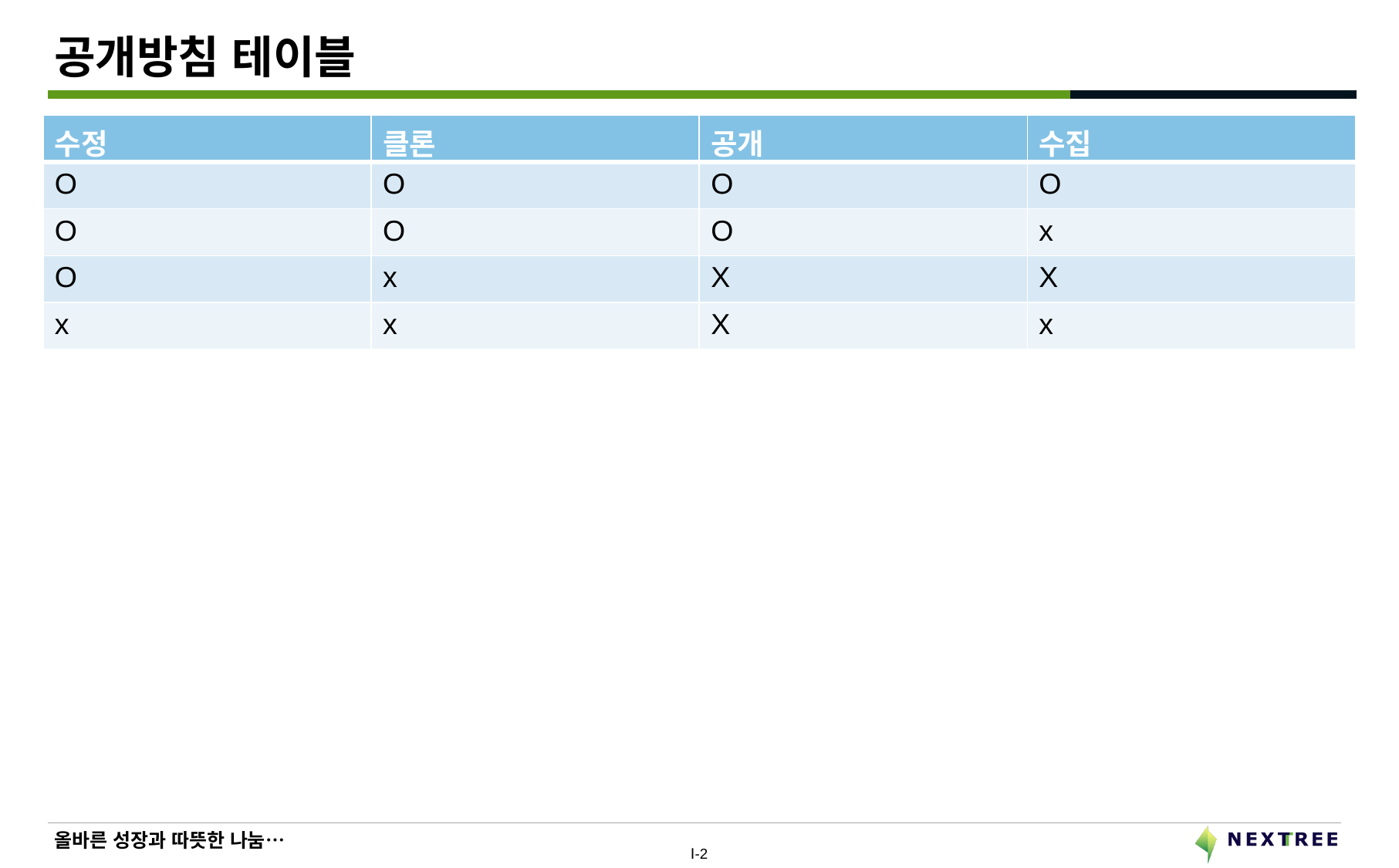

# 공개방침 테이블
| 수정 | 클론 | 공개 | 수집 |
| --- | --- | --- | --- |
| O | O | O | O |
| O | O | O | x |
| O | x | X | X |
| x | x | X | x |